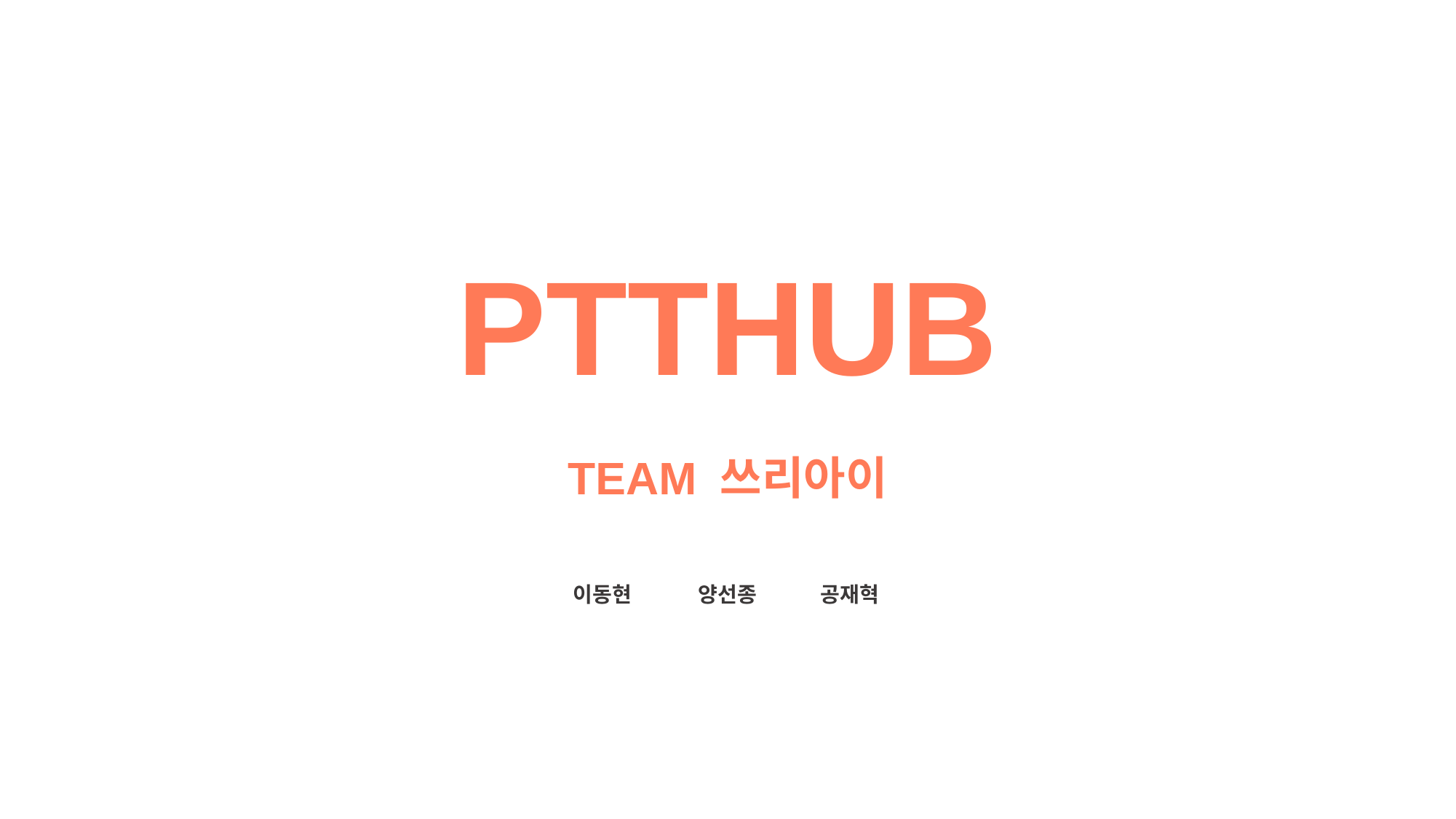

# PTTHUB
TEAM 쓰리아이
이동현
양선종
공재혁